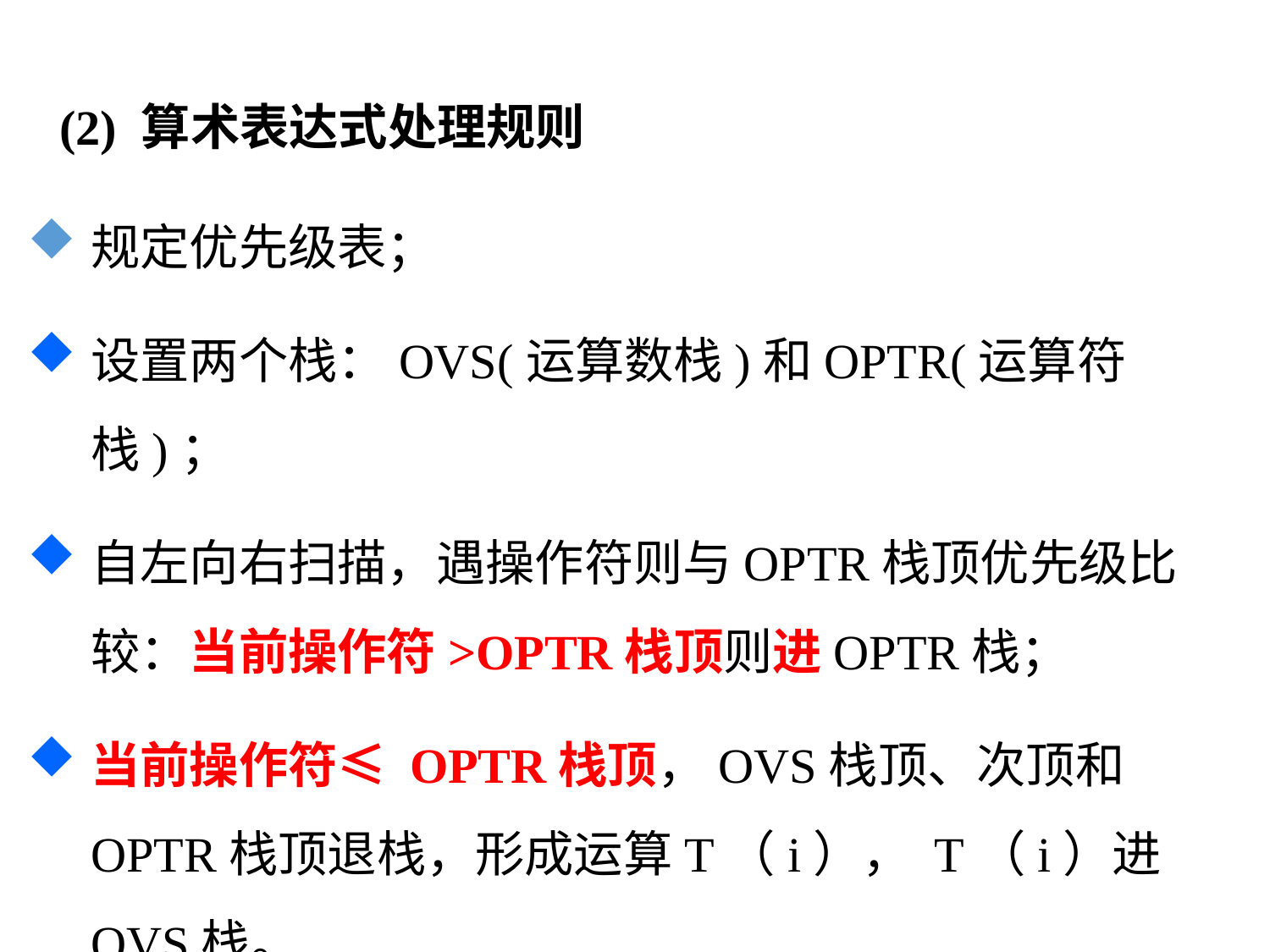

(2) 算术表达式处理规则
规定优先级表；
设置两个栈：OVS(运算数栈)和OPTR(运算符栈)；
自左向右扫描，遇操作符则与OPTR栈顶优先级比较：当前操作符>OPTR栈顶则进OPTR栈；
当前操作符≤ OPTR栈顶，OVS栈顶、次顶和OPTR栈顶退栈，形成运算T（i）， T（i）进OVS栈。